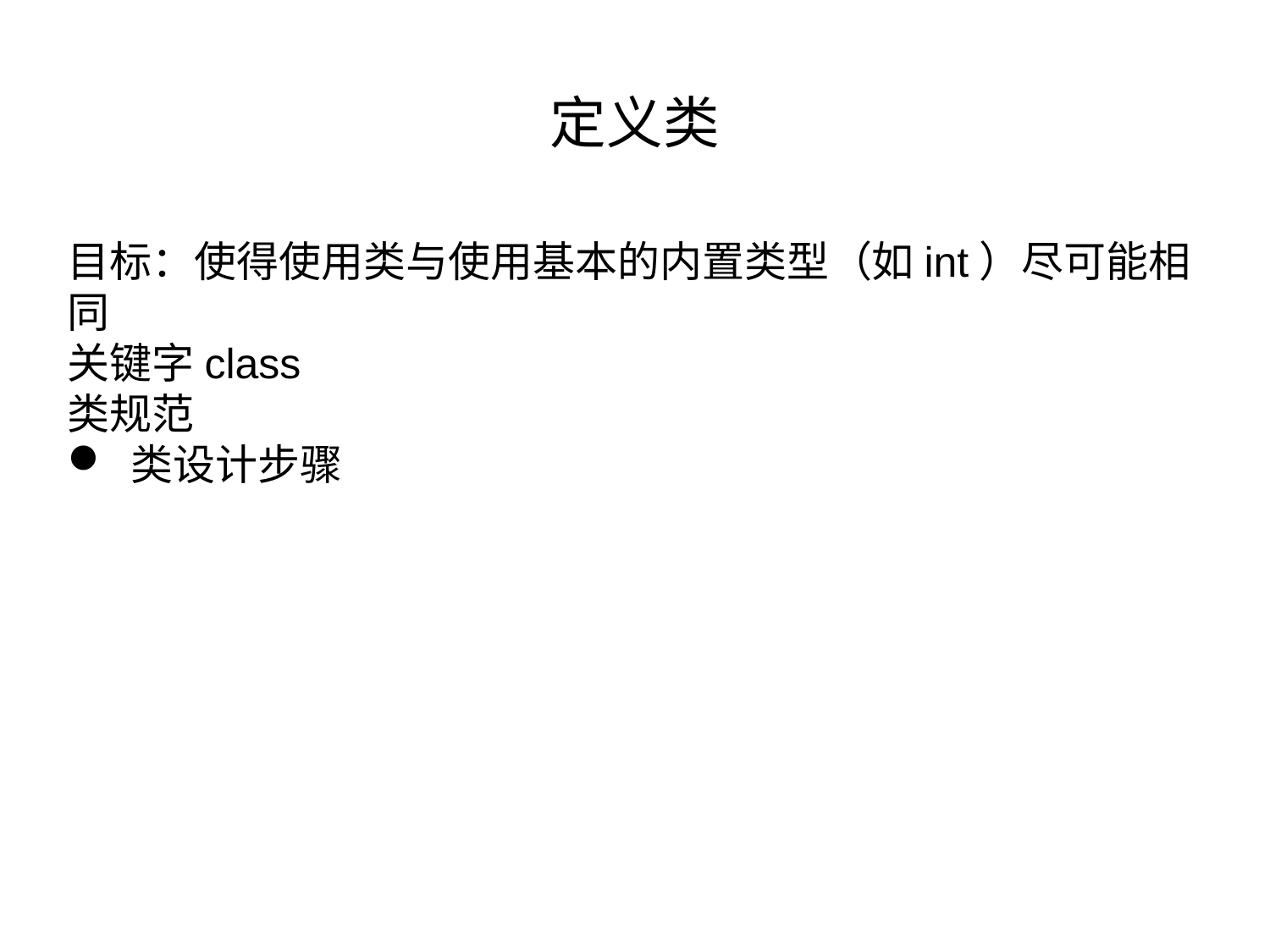

定义类
目标：使得使用类与使用基本的内置类型（如int）尽可能相同
关键字class
类规范
类设计步骤